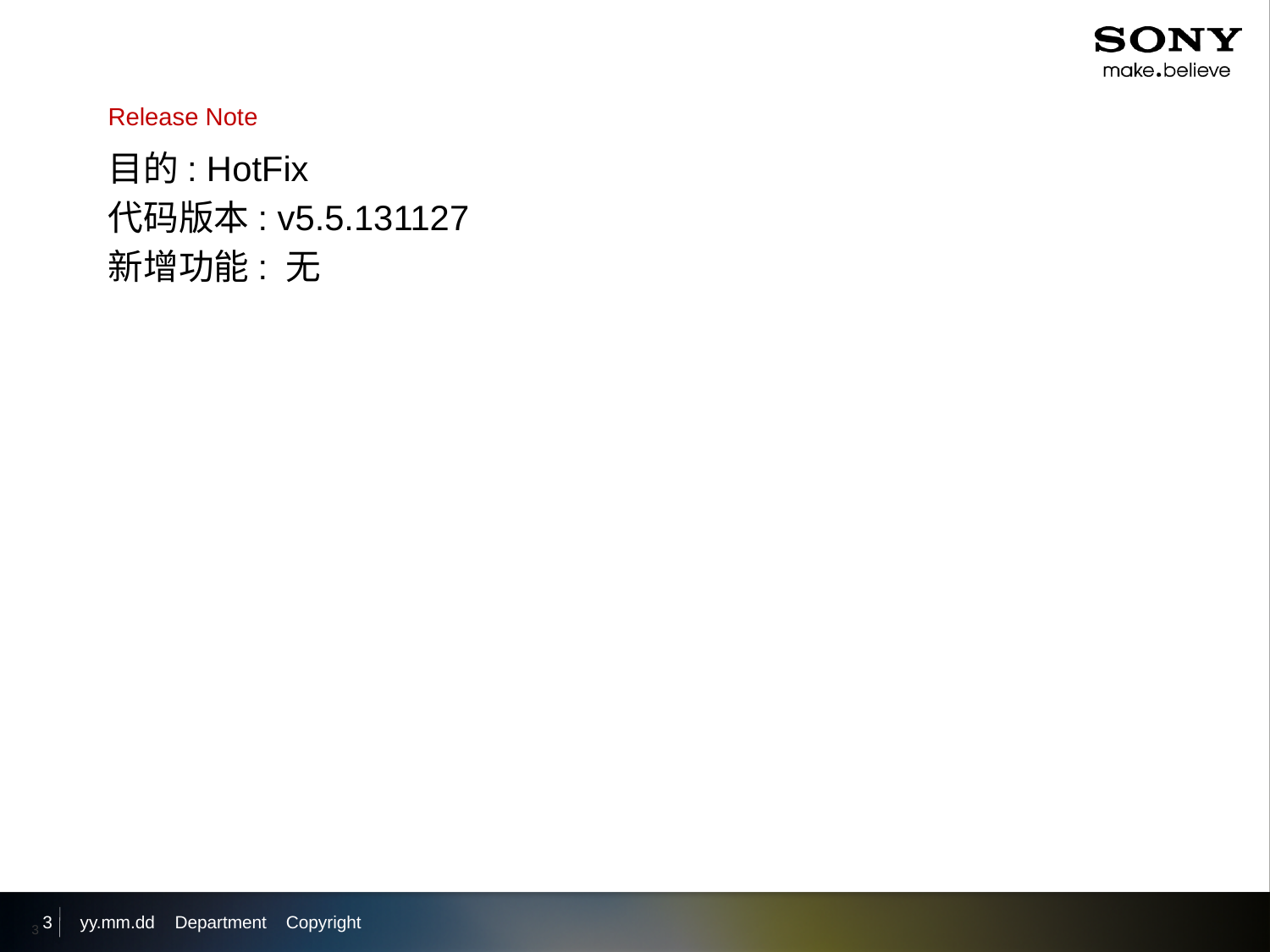

Release Note

目的: HotFix
代码版本: v5.5.131127
新增功能: 无

3
yy.mm.dd
Department    Copyright